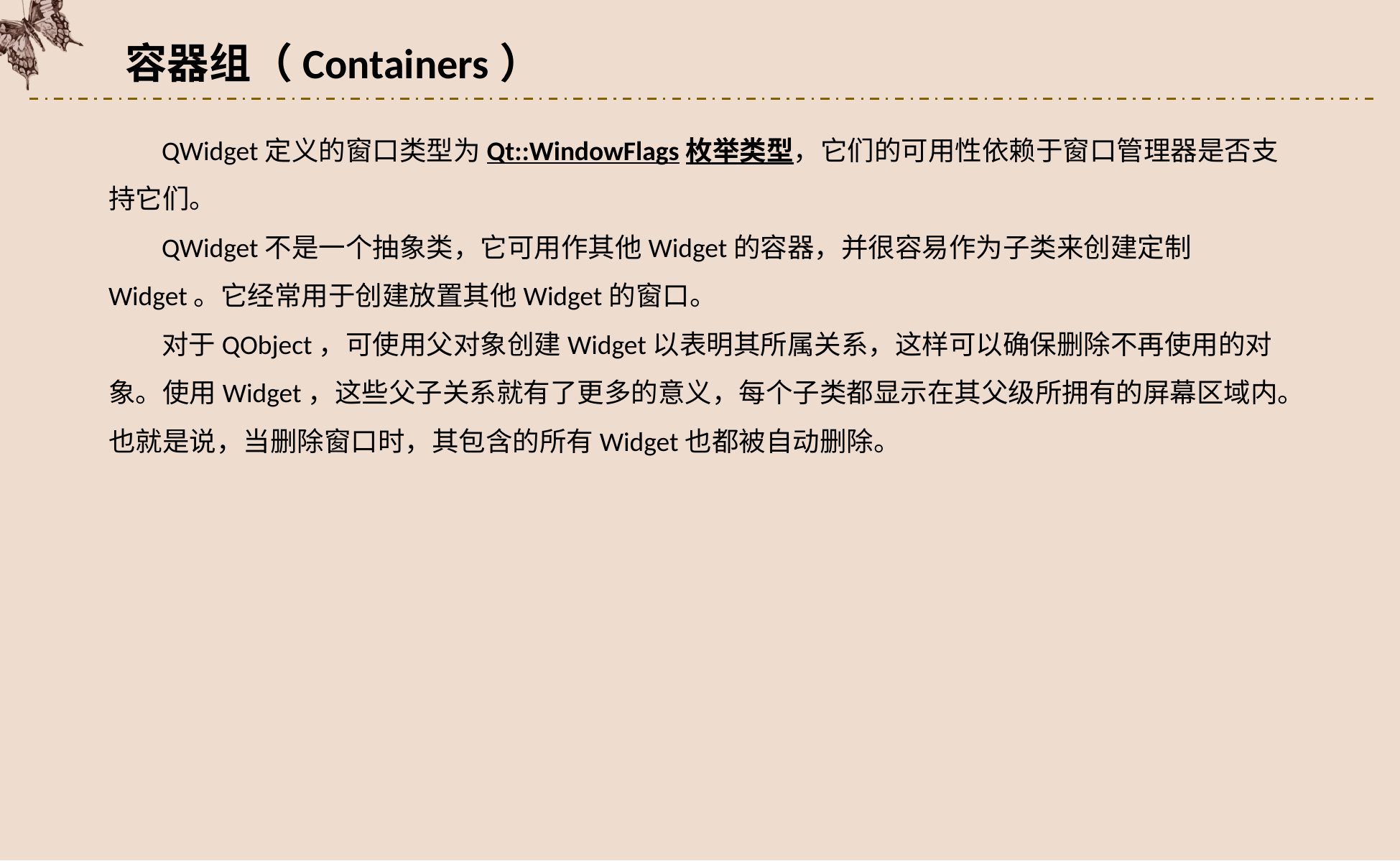

容器组（Containers）
QWidget定义的窗口类型为Qt::WindowFlags枚举类型，它们的可用性依赖于窗口管理器是否支持它们。
QWidget不是一个抽象类，它可用作其他Widget的容器，并很容易作为子类来创建定制Widget。它经常用于创建放置其他Widget的窗口。
对于QObject，可使用父对象创建Widget以表明其所属关系，这样可以确保删除不再使用的对象。使用Widget，这些父子关系就有了更多的意义，每个子类都显示在其父级所拥有的屏幕区域内。也就是说，当删除窗口时，其包含的所有Widget也都被自动删除。